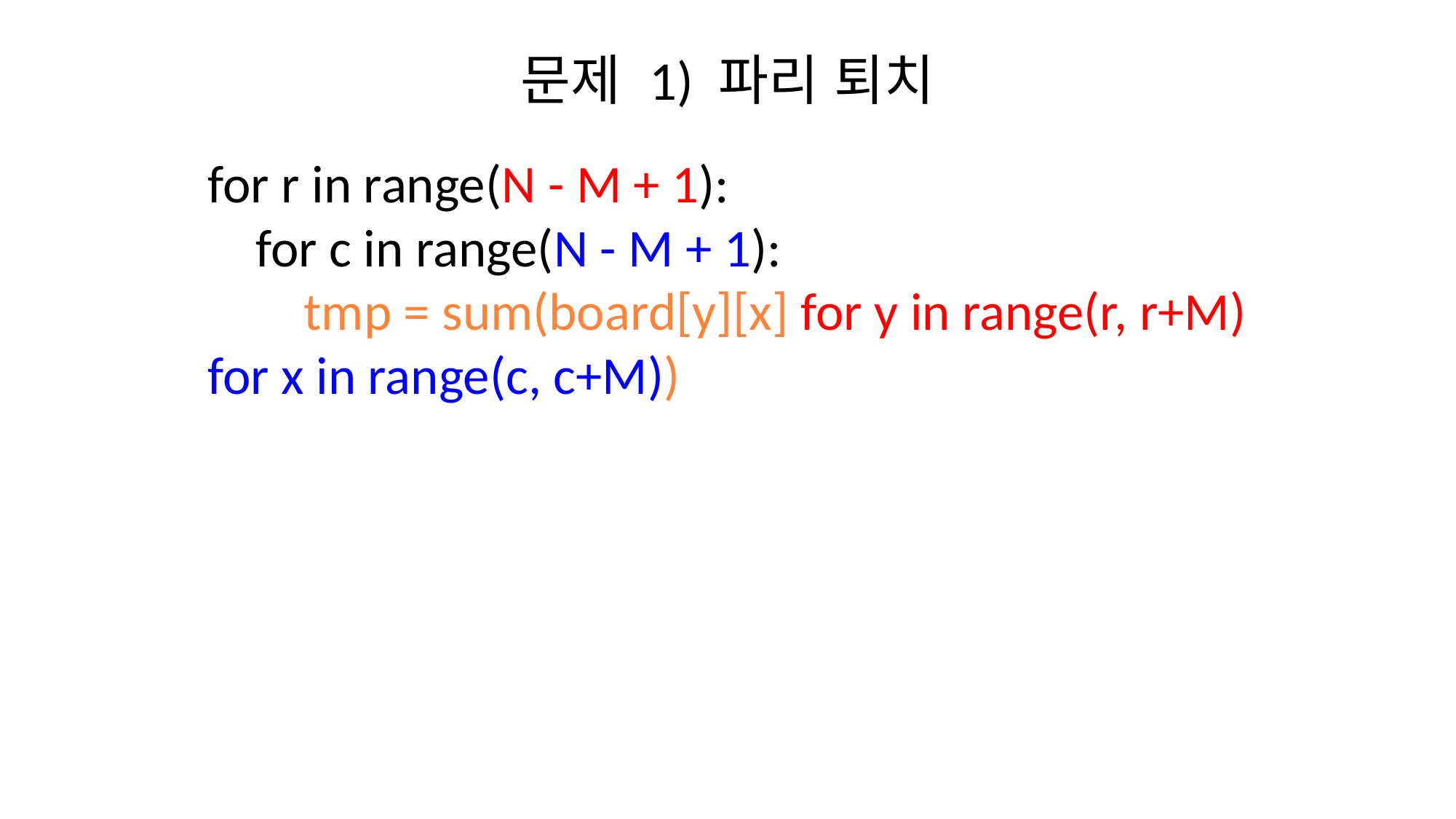

# 문제 1) 파리 퇴치
for r in range(N - M + 1):
    for c in range(N - M + 1):
        tmp = sum(board[y][x] for y in range(r, r+M) for x in range(c, c+M))